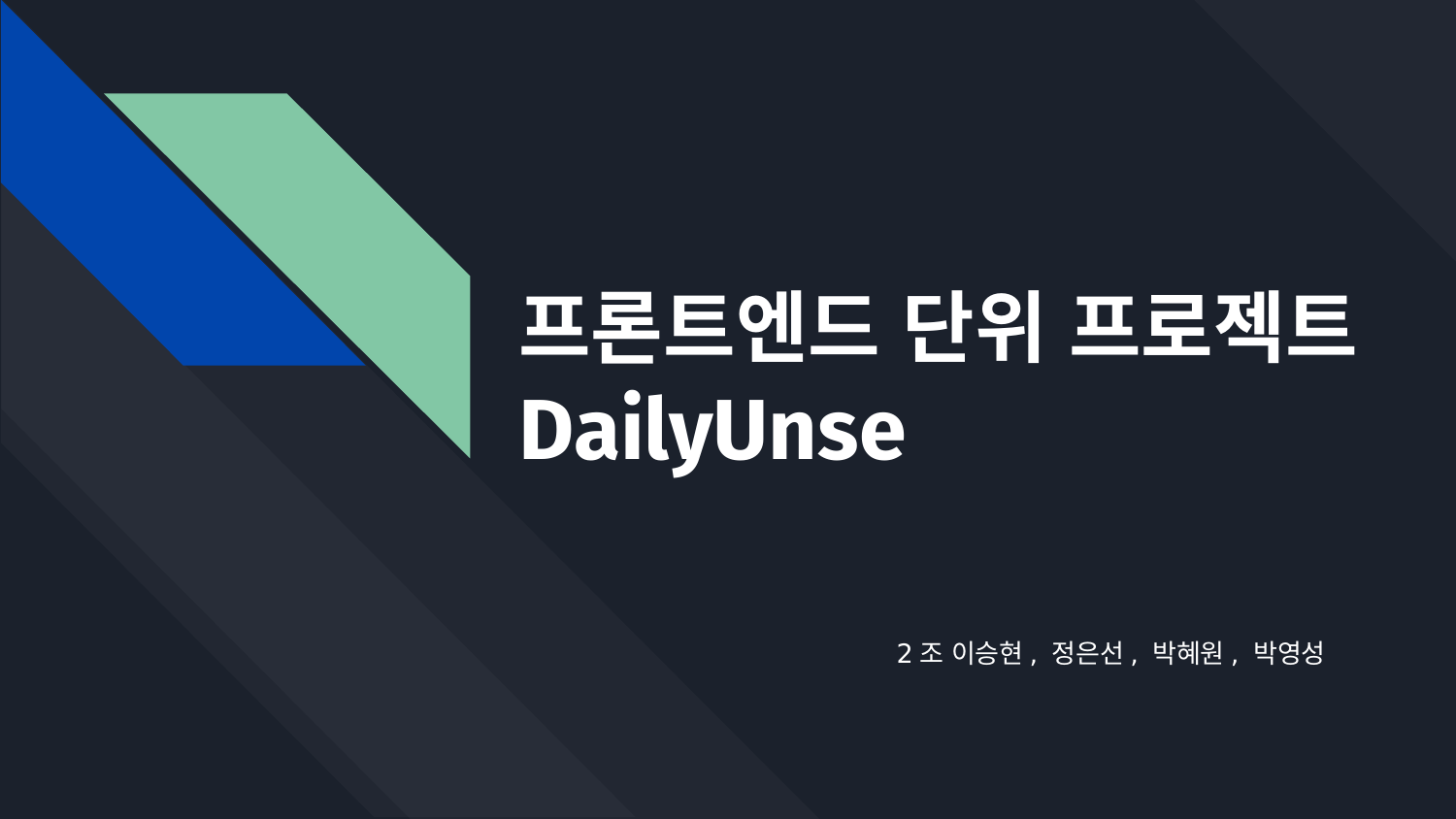

# 프론트엔드 단위 프로젝트
DailyUnse

2조 이승현, 정은선, 박혜원, 박영성